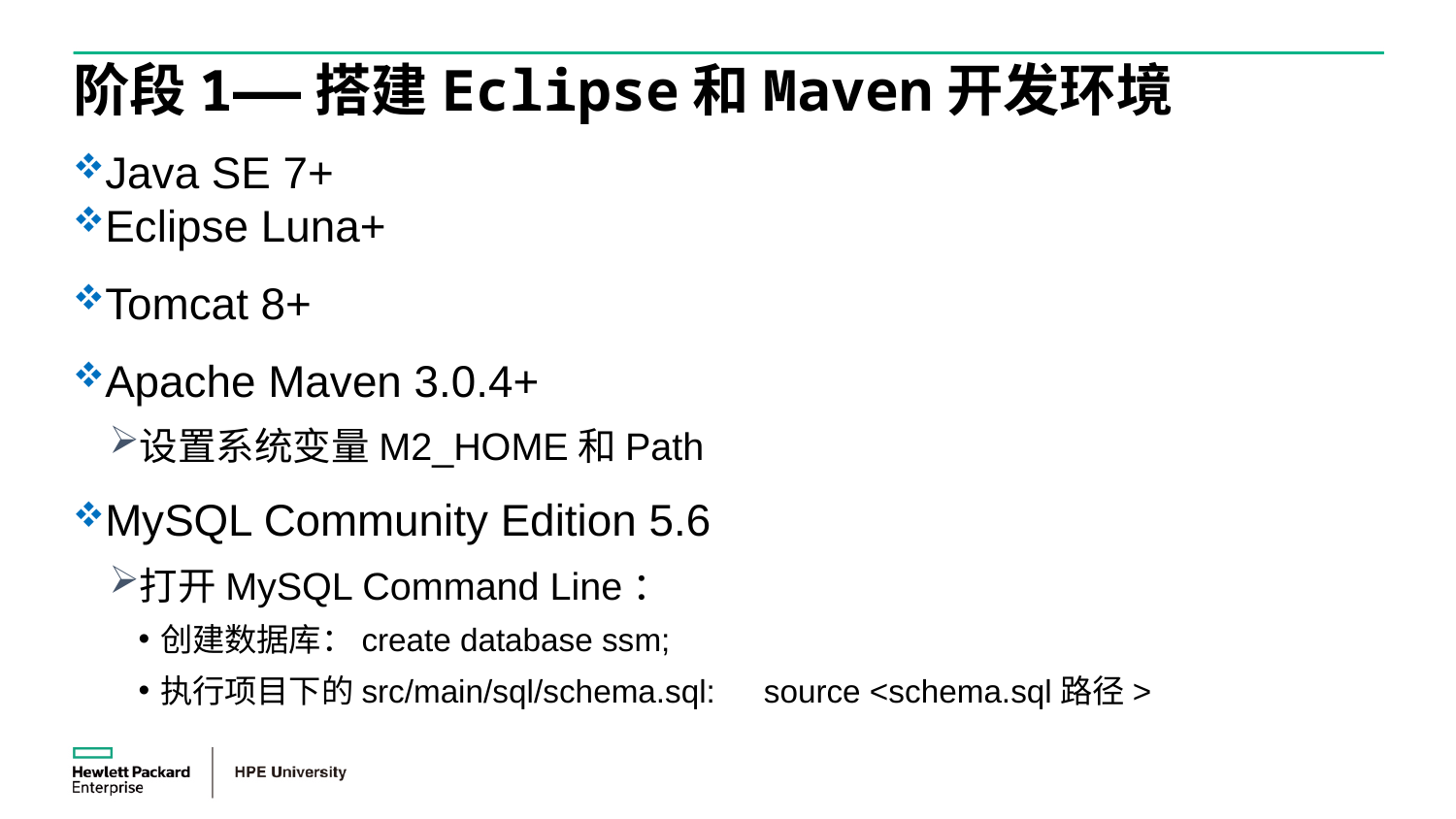

# 阶段1——搭建Eclipse和Maven开发环境
Java SE 7+
Eclipse Luna+
Tomcat 8+
Apache Maven 3.0.4+
设置系统变量M2_HOME和Path
MySQL Community Edition 5.6
打开MySQL Command Line：
创建数据库：create database ssm;
执行项目下的src/main/sql/schema.sql:　source <schema.sql路径>